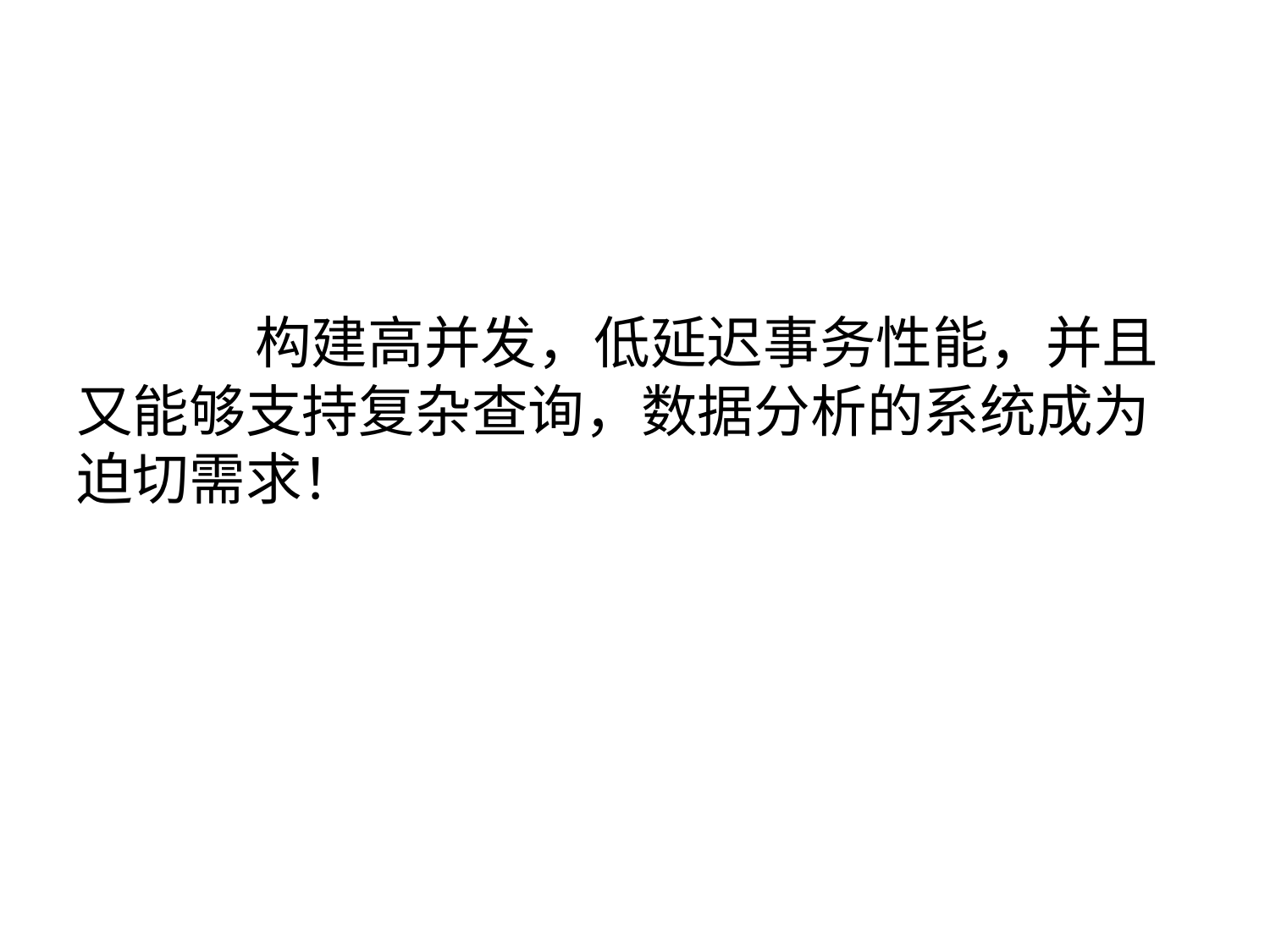

#

	   构建高并发，低延迟事务性能，并且又能够支持复杂查询，数据分析的系统成为迫切需求！